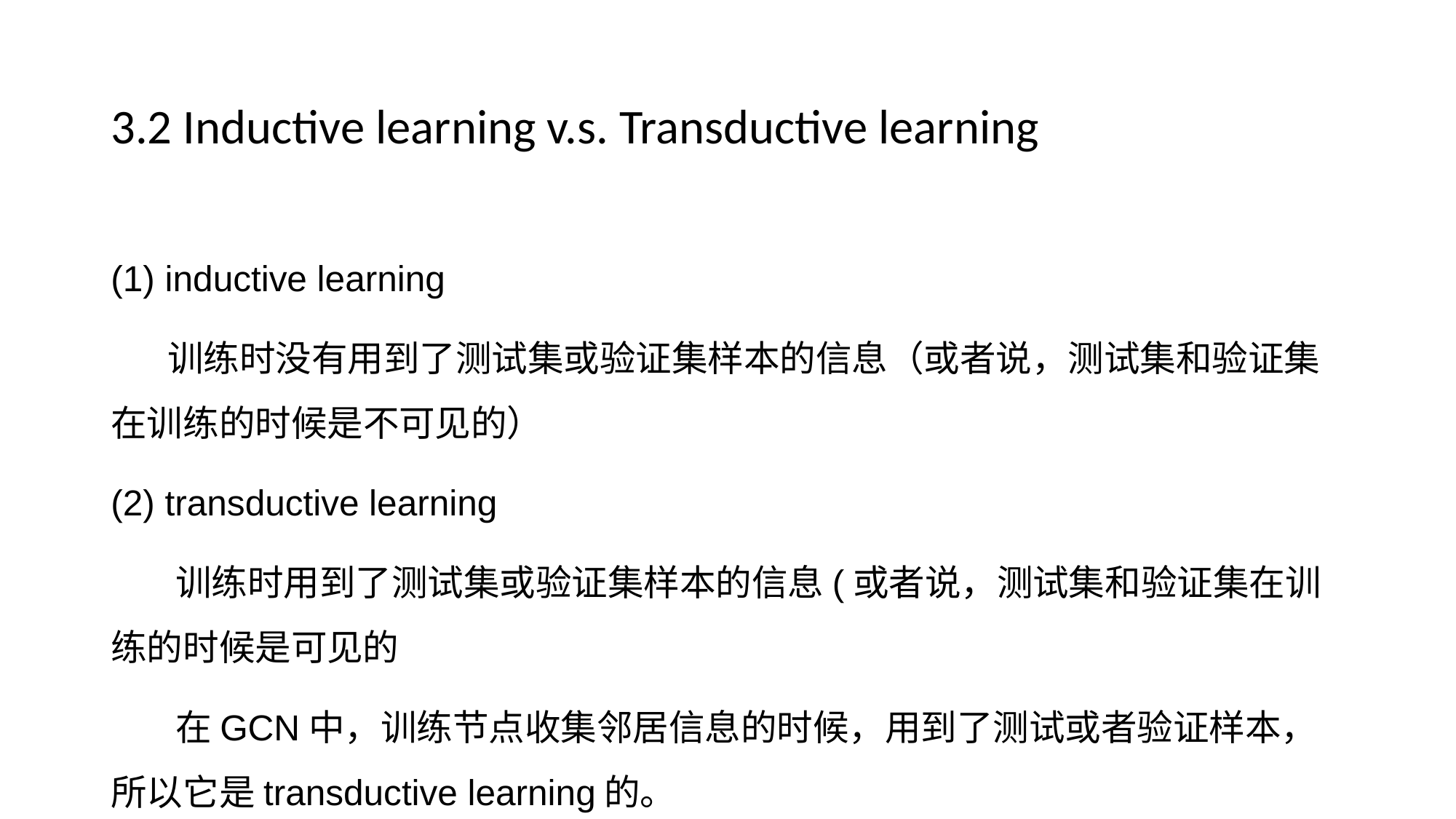

# 3.2 Inductive learning v.s. Transductive learning
(1) inductive learning
      训练时没有用到了测试集或验证集样本的信息（或者说，测试集和验证集在训练的时候是不可见的）
(2) transductive learning
       训练时用到了测试集或验证集样本的信息(或者说，测试集和验证集在训练的时候是可见的
       在GCN中，训练节点收集邻居信息的时候，用到了测试或者验证样本，所以它是transductive learning的。